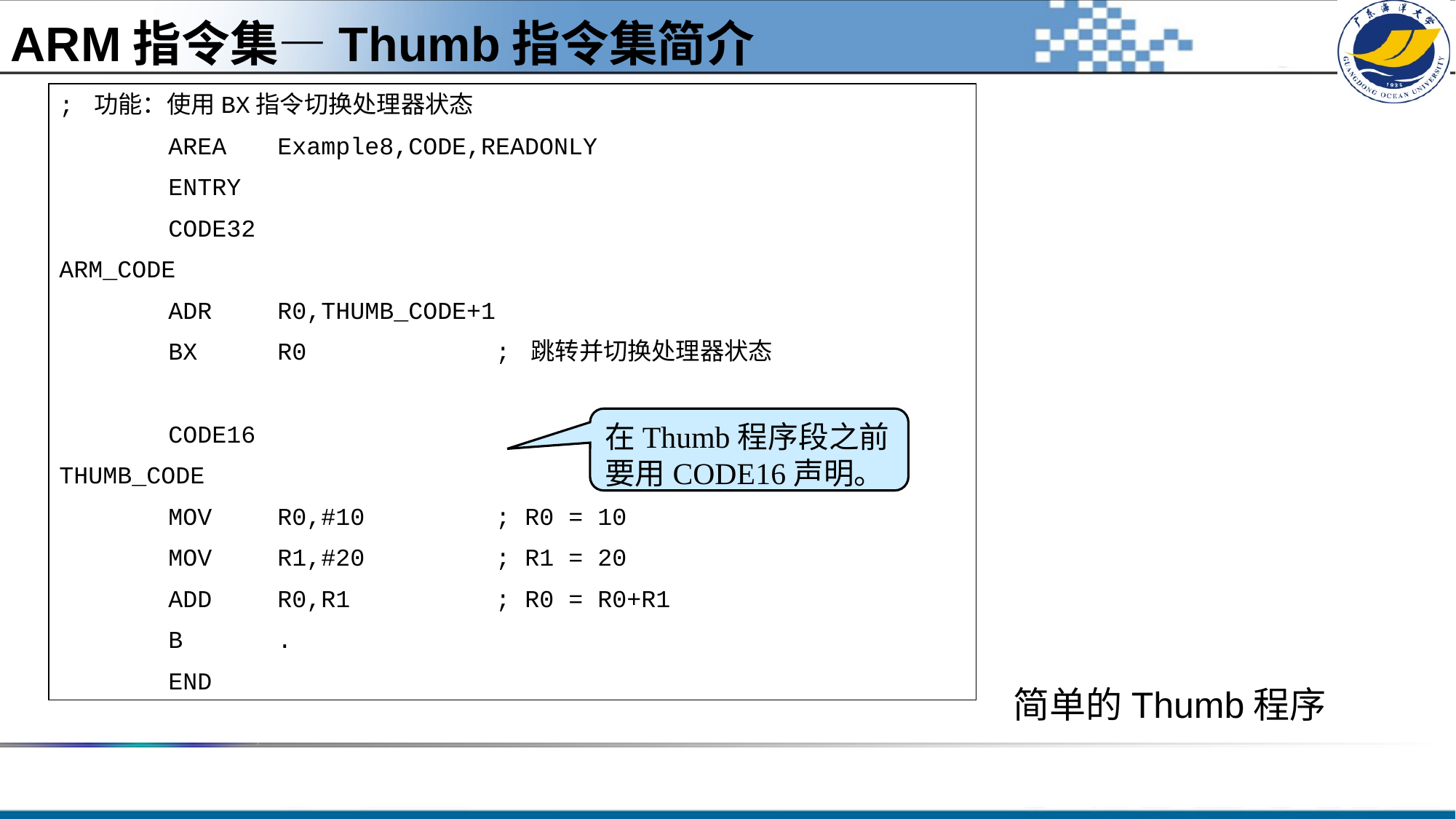

ARM指令集—Thumb指令集简介
; 功能：使用BX指令切换处理器状态
	AREA	Example8,CODE,READONLY
	ENTRY
	CODE32
ARM_CODE
	ADR	R0,THUMB_CODE+1
	BX	R0		; 跳转并切换处理器状态

	CODE16
THUMB_CODE
	MOV	R0,#10		; R0 = 10
	MOV	R1,#20		; R1 = 20
	ADD	R0,R1		; R0 = R0+R1
	B	.
	END
在Thumb程序段之前要用CODE16声明。
简单的Thumb程序
99